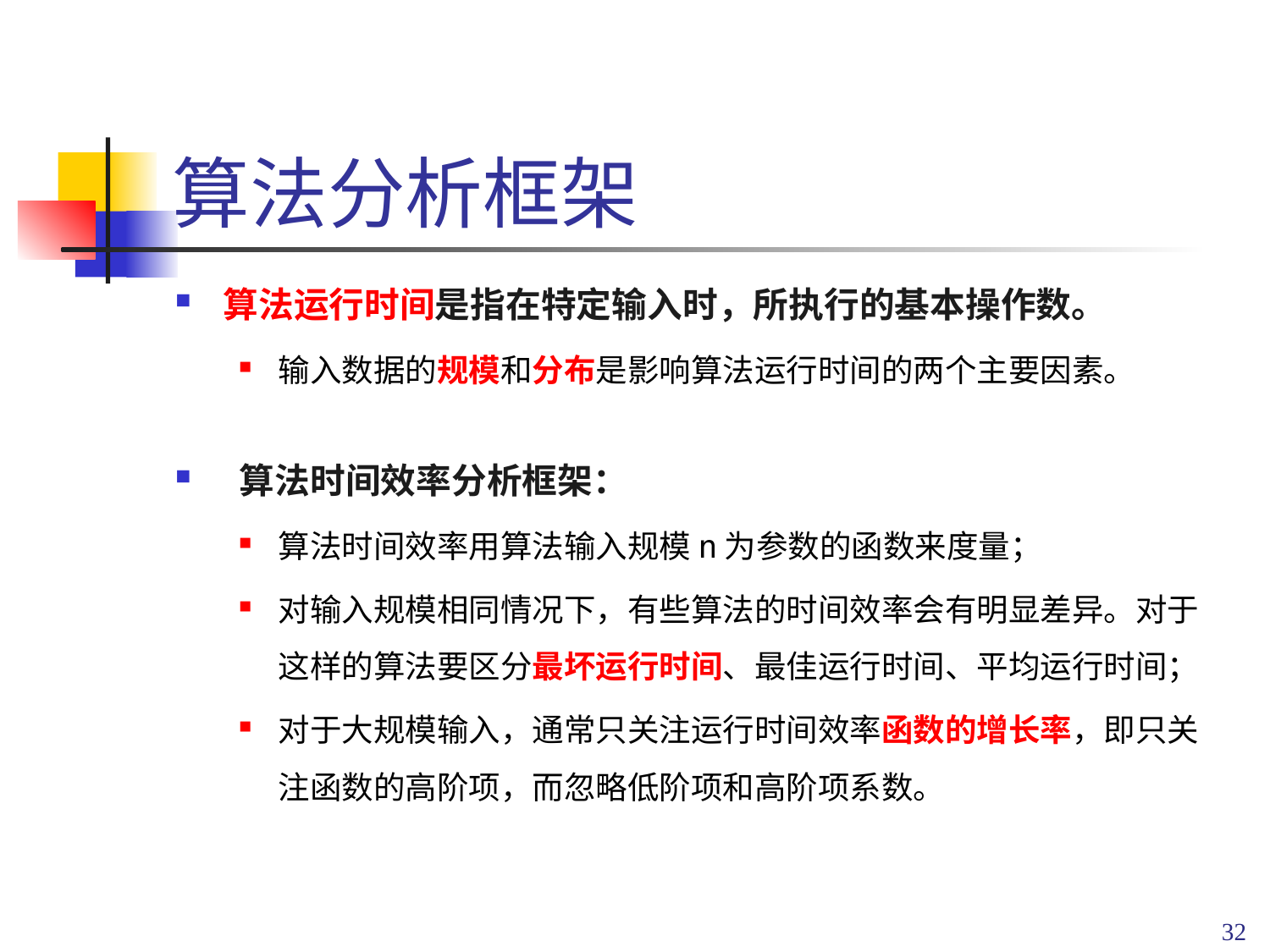

# 算法分析框架
算法运行时间是指在特定输入时，所执行的基本操作数。
输入数据的规模和分布是影响算法运行时间的两个主要因素。

 算法时间效率分析框架：
算法时间效率用算法输入规模n为参数的函数来度量；
对输入规模相同情况下，有些算法的时间效率会有明显差异。对于这样的算法要区分最坏运行时间、最佳运行时间、平均运行时间；
对于大规模输入，通常只关注运行时间效率函数的增长率，即只关注函数的高阶项，而忽略低阶项和高阶项系数。

32